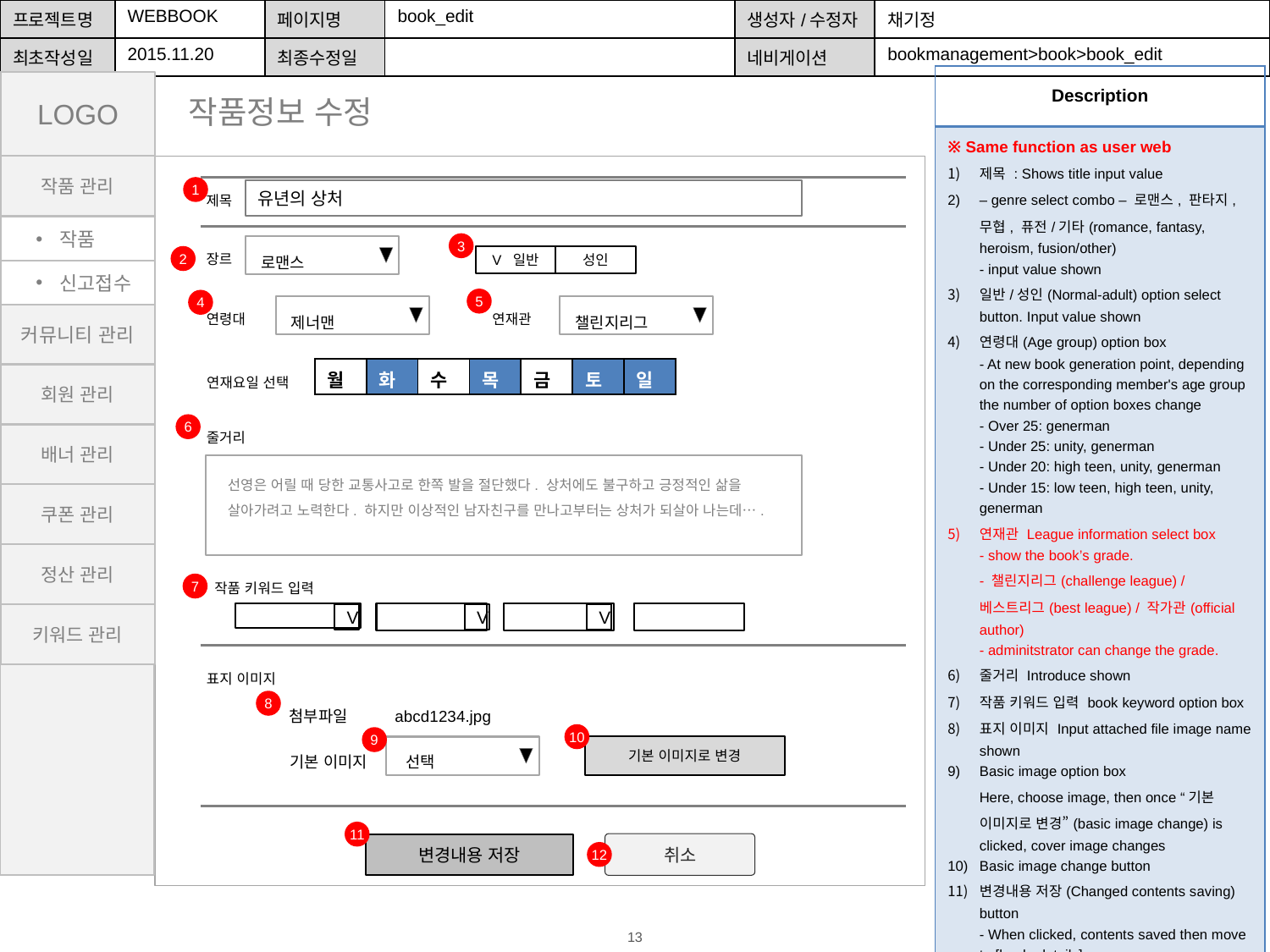

| 프로젝트명 | WEBBOOK | 페이지명 | book\_edit | 생성자/수정자 | 채기정 |
| --- | --- | --- | --- | --- | --- |
| 최초작성일 | 2015.11.20 | 최종수정일 |  | 네비게이션 | bookmanagement>book>book\_edit |
| Description |
| --- |
| ※ Same function as user web 제목 : Shows title input value – genre select combo – 로맨스, 판타지, 무협, 퓨전/기타(romance, fantasy, heroism, fusion/other) - input value shown 일반/성인(Normal-adult) option select button. Input value shown 연령대(Age group) option box - At new book generation point, depending on the corresponding member's age group the number of option boxes change - Over 25: generman - Under 25: unity, generman - Under 20: high teen, unity, generman - Under 15: low teen, high teen, unity, generman 연재관 League information select box - show the book’s grade. - 챌린지리그(challenge league) / 베스트리그(best league) / 작가관(official author) - adminitstrator can change the grade. 줄거리 Introduce shown 작품 키워드 입력 book keyword option box 표지 이미지 Input attached file image name shown Basic image option box Here, choose image, then once “기본 이미지로 변경”(basic image change) is clicked, cover image changes Basic image change button 변경내용 저장(Changed contents saving) button - When clicked, contents saved then move to [book\_details] 취소(Cancel) button. When clicked, move to [book\_details] |

LOGO
작품정보 수정

작품 관리
1
제목
유년의 상처
작품
3
장르

로맨스
2
V  일반
성인

신고접수
5
4
연령대

연재관

제너맨
챌린지리그
커뮤니티 관리

연재요일 선택
| 월 | 화 | 수 | 목 | 금 | 토 | 일 |
| --- | --- | --- | --- | --- | --- | --- |
회원 관리
줄거리
6
배너 관리

선영은 어릴 때 당한 교통사고로 한쪽 발을 절단했다. 상처에도 불구하고 긍정적인 삶을 살아가려고 노력한다. 하지만 이상적인 남자친구를 만나고부터는 상처가 되살아 나는데….
쿠폰 관리
정산 관리
7
작품 키워드 입력

V
V
V
키워드 관리
표지 이미지
8
첨부파일
abcd1234.jpg
10
9
기본 이미지로 변경
기본 이미지

선택

11
취소
변경내용 저장
12